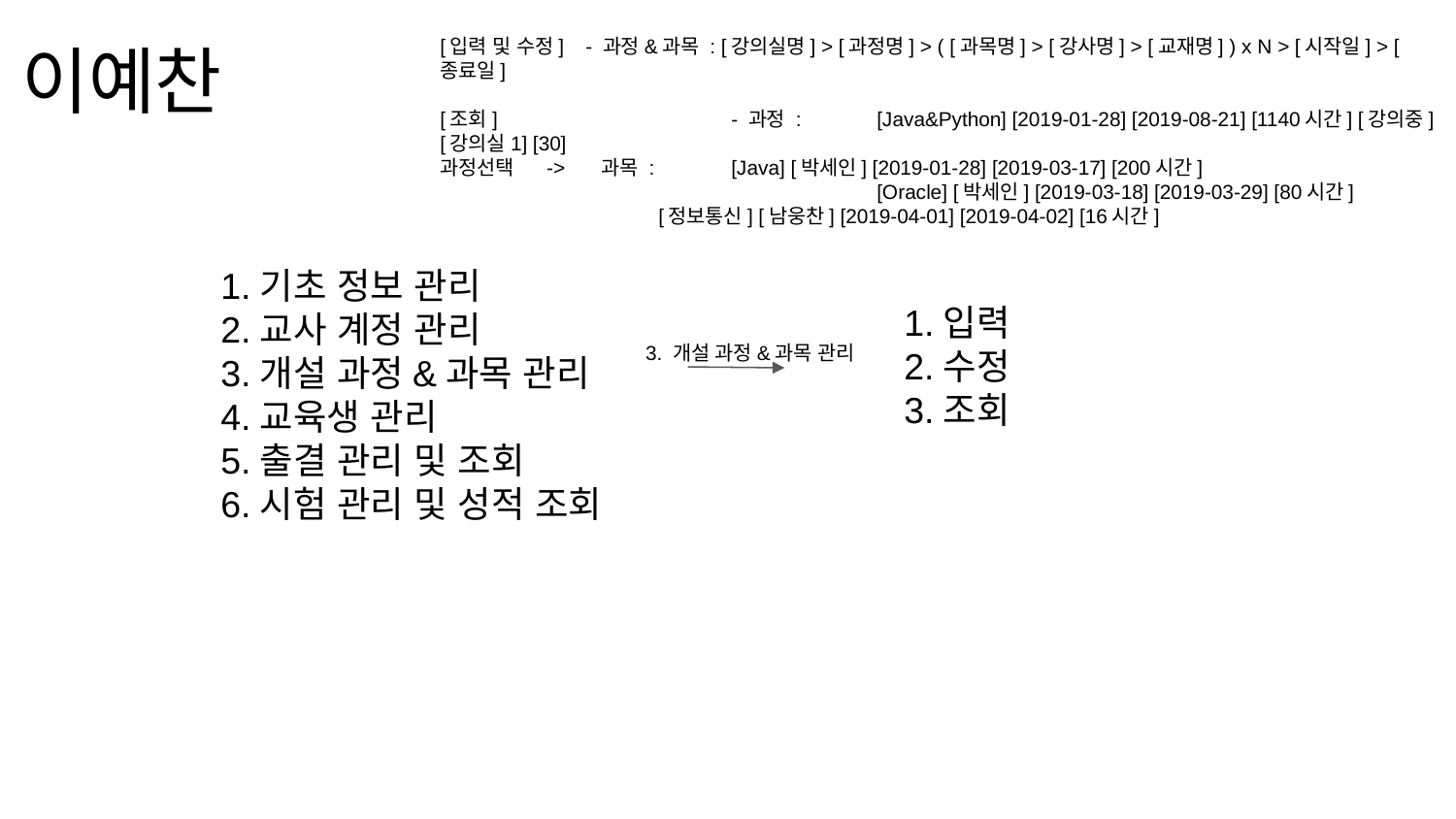

[입력 및 수정]	- 과정&과목 : [강의실명] > [과정명] > ( [과목명] > [강사명] > [교재명] ) x N > [시작일] > [종료일]

[조회]		- 과정 :	[Java&Python] [2019-01-28] [2019-08-21] [1140시간] [강의중] [강의실1] [30]
과정선택     -> 	  과목 : 	[Java] [박세인] [2019-01-28] [2019-03-17] [200시간]
 			[Oracle] [박세인] [2019-03-18] [2019-03-29] [80시간]
[정보통신] [남웅찬] [2019-04-01] [2019-04-02] [16시간]

# 이예찬
1.기초 정보 관리
2.교사 계정 관리
3.개설 과정&과목 관리
4.교육생 관리
5.출결 관리 및 조회
6.시험 관리 및 성적 조회

1.입력
2.수정
3.조회

3. 개설 과정&과목 관리